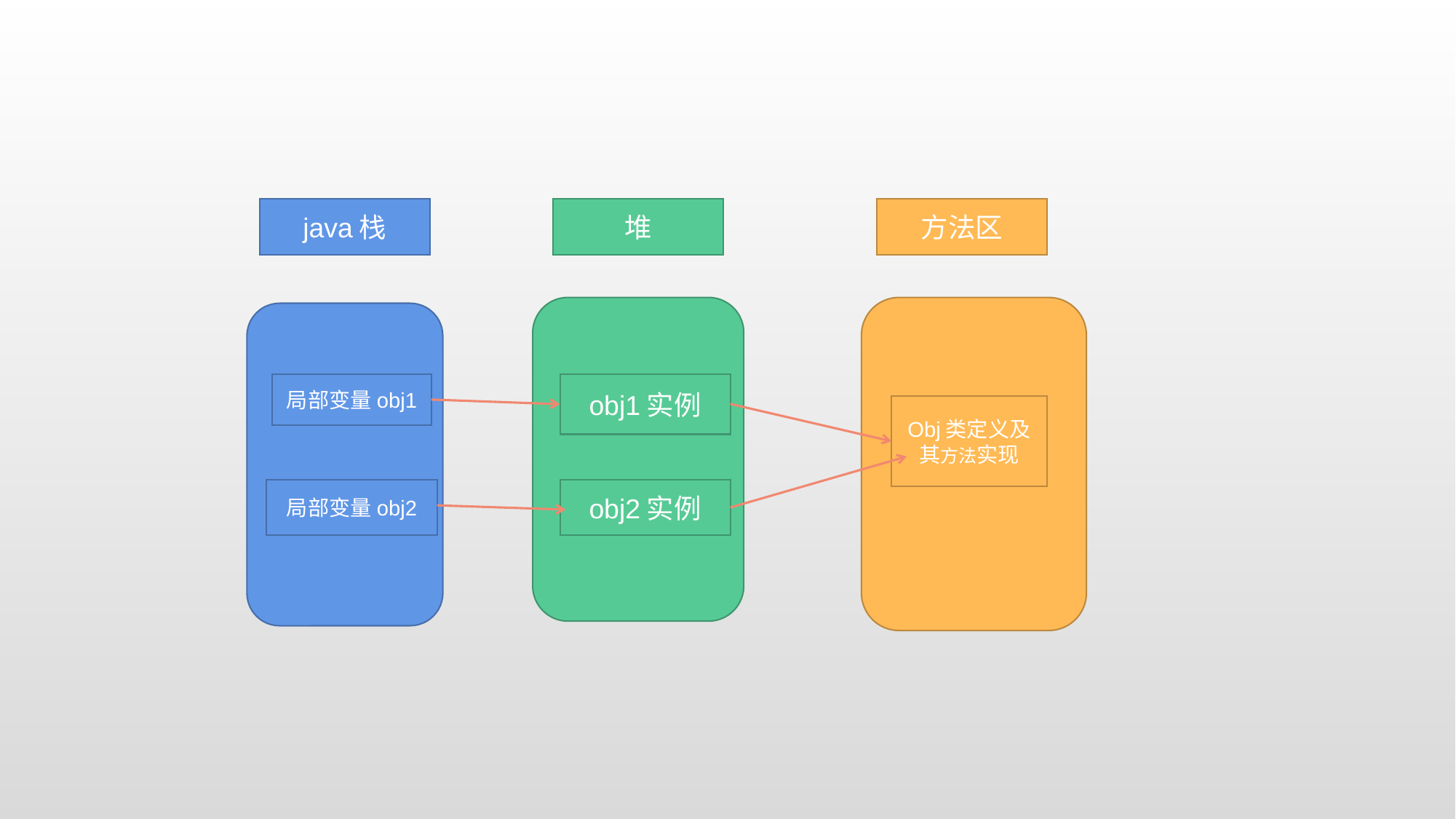

java栈
堆
方法区

局部变量obj1
obj1实例
Obj类定义及其方法实现
局部变量obj2
obj2实例